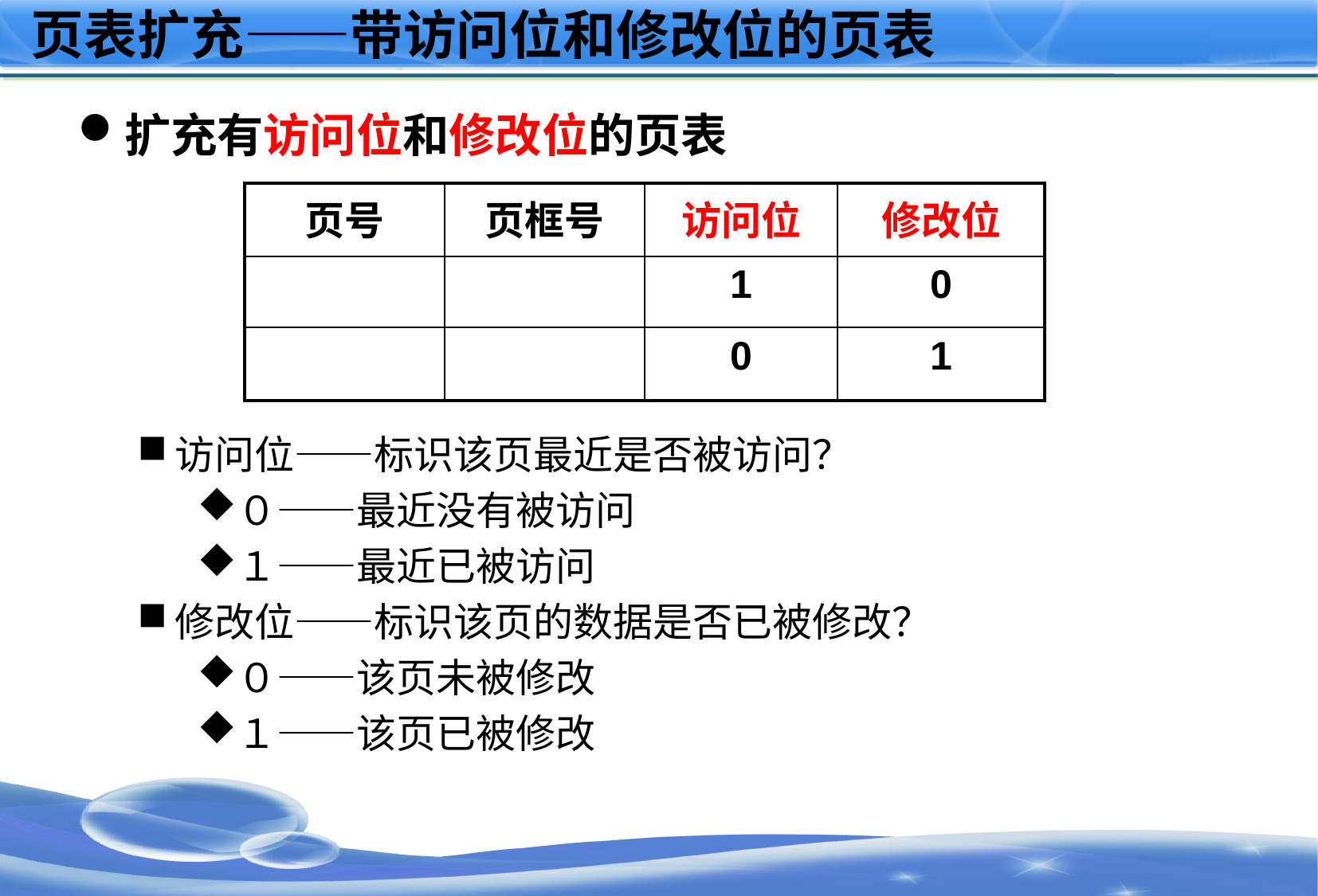

# 页表扩充——带访问位和修改位的页表
扩充有访问位和修改位的页表

访问位——标识该页最近是否被访问？
０——最近没有被访问
１——最近已被访问
修改位——标识该页的数据是否已被修改？
０——该页未被修改
１——该页已被修改
| 页号 | 页框号 | 访问位 | 修改位 |
| --- | --- | --- | --- |
|  |  | 1 | 0 |
|  |  | 0 | 1 |